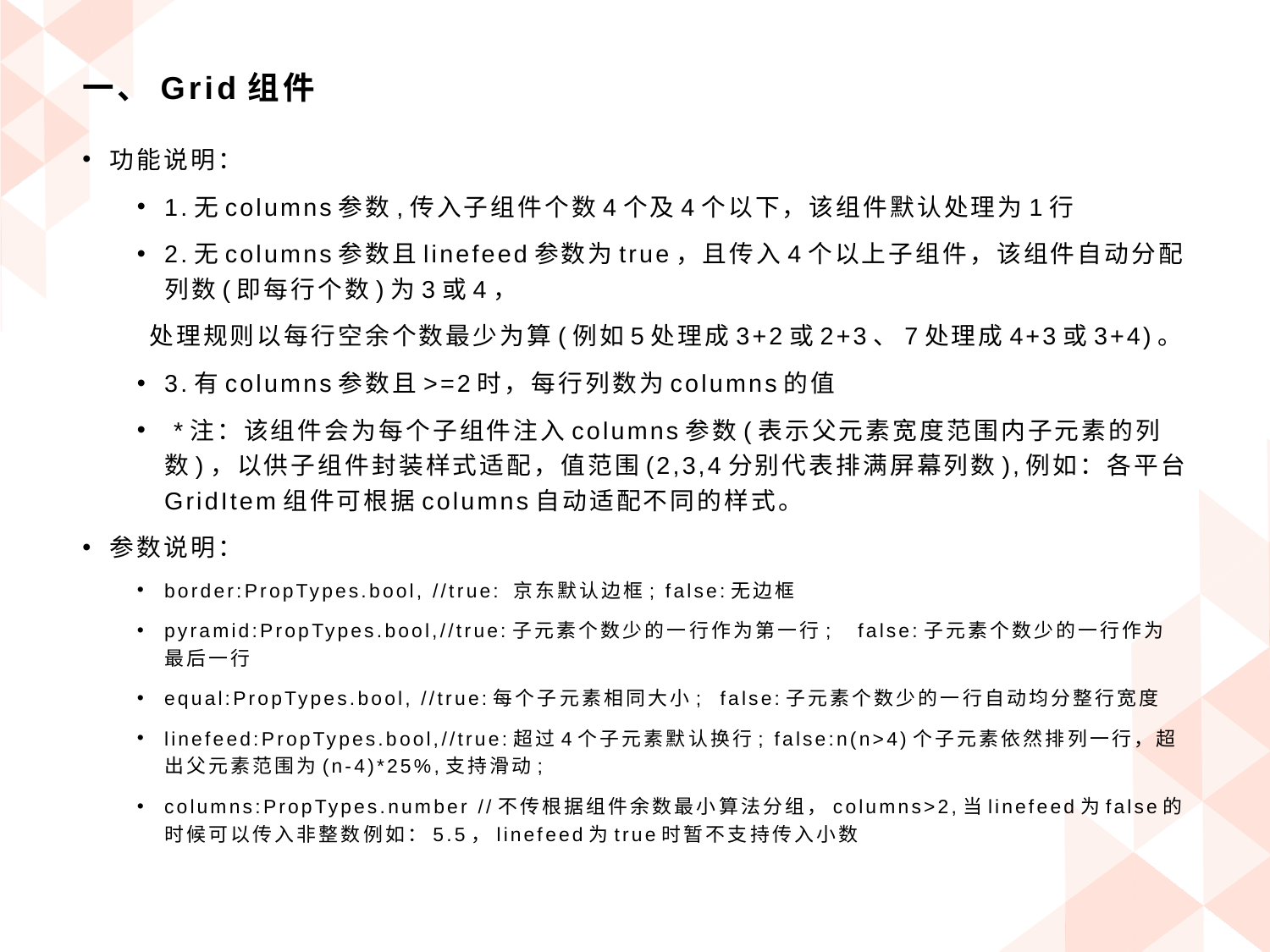

# 一、Grid组件
功能说明：
1.无columns参数,传入子组件个数4个及4个以下，该组件默认处理为1行
2.无columns参数且linefeed参数为true，且传入4个以上子组件，该组件自动分配列数(即每行个数)为3或4，
 处理规则以每行空余个数最少为算(例如5处理成3+2或2+3、7处理成4+3或3+4)。
3.有columns参数且>=2时，每行列数为columns的值
 *注：该组件会为每个子组件注入columns参数(表示父元素宽度范围内子元素的列数)，以供子组件封装样式适配，值范围(2,3,4分别代表排满屏幕列数),例如：各平台GridItem组件可根据columns自动适配不同的样式。
参数说明：
border:PropTypes.bool, //true: 京东默认边框; false:无边框
pyramid:PropTypes.bool,//true:子元素个数少的一行作为第一行;   false:子元素个数少的一行作为最后一行
equal:PropTypes.bool, //true:每个子元素相同大小;  false:子元素个数少的一行自动均分整行宽度
linefeed:PropTypes.bool,//true:超过4个子元素默认换行; false:n(n>4)个子元素依然排列一行，超出父元素范围为(n-4)*25%,支持滑动;
columns:PropTypes.number //不传根据组件余数最小算法分组，columns>2,当linefeed为false的时候可以传入非整数例如：5.5，linefeed为true时暂不支持传入小数